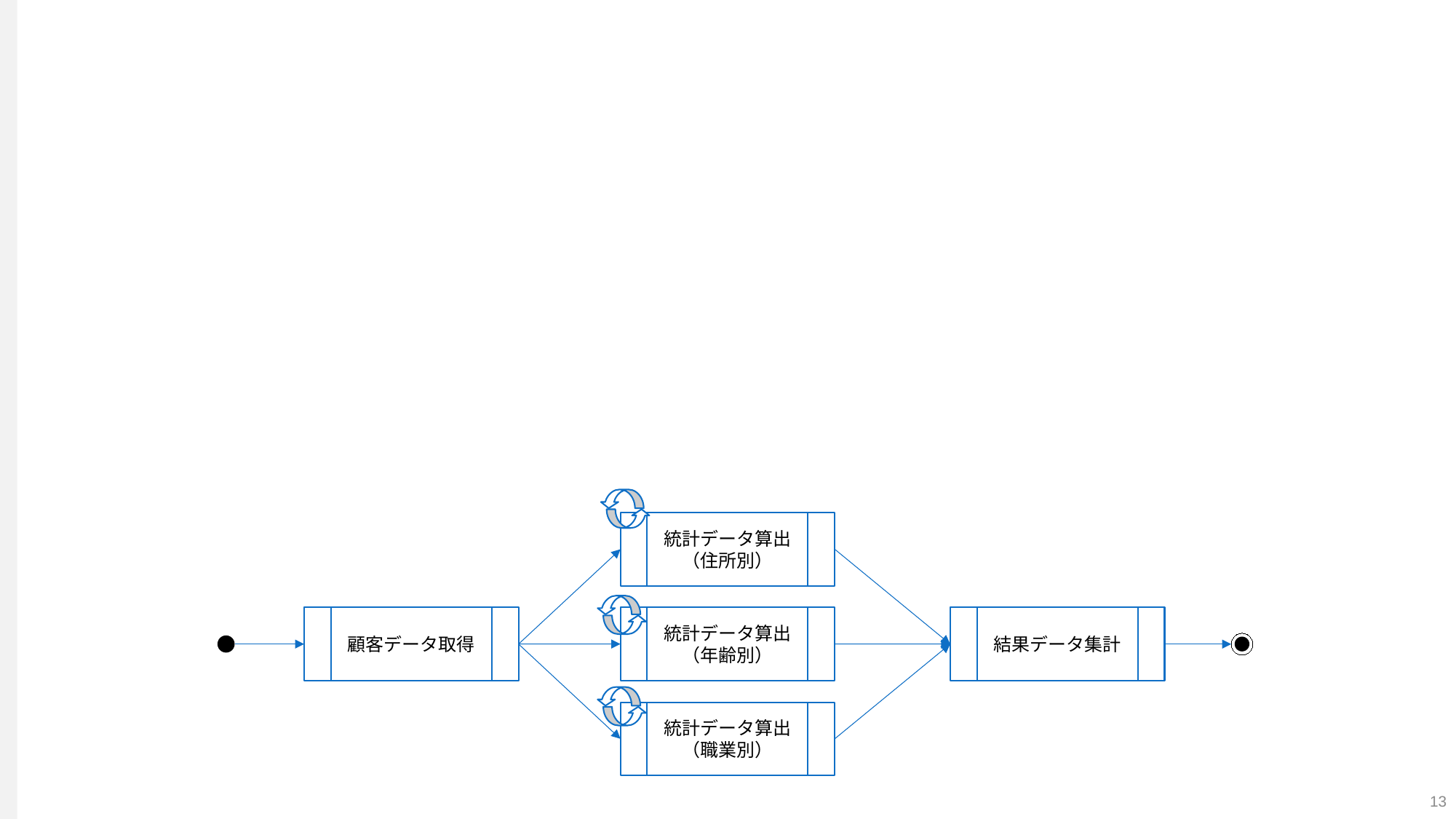

#

統計データ算出
（住所別）

顧客データ取得
結果データ集計
統計データ算出
（年齢別）

統計データ算出
（職業別）
13